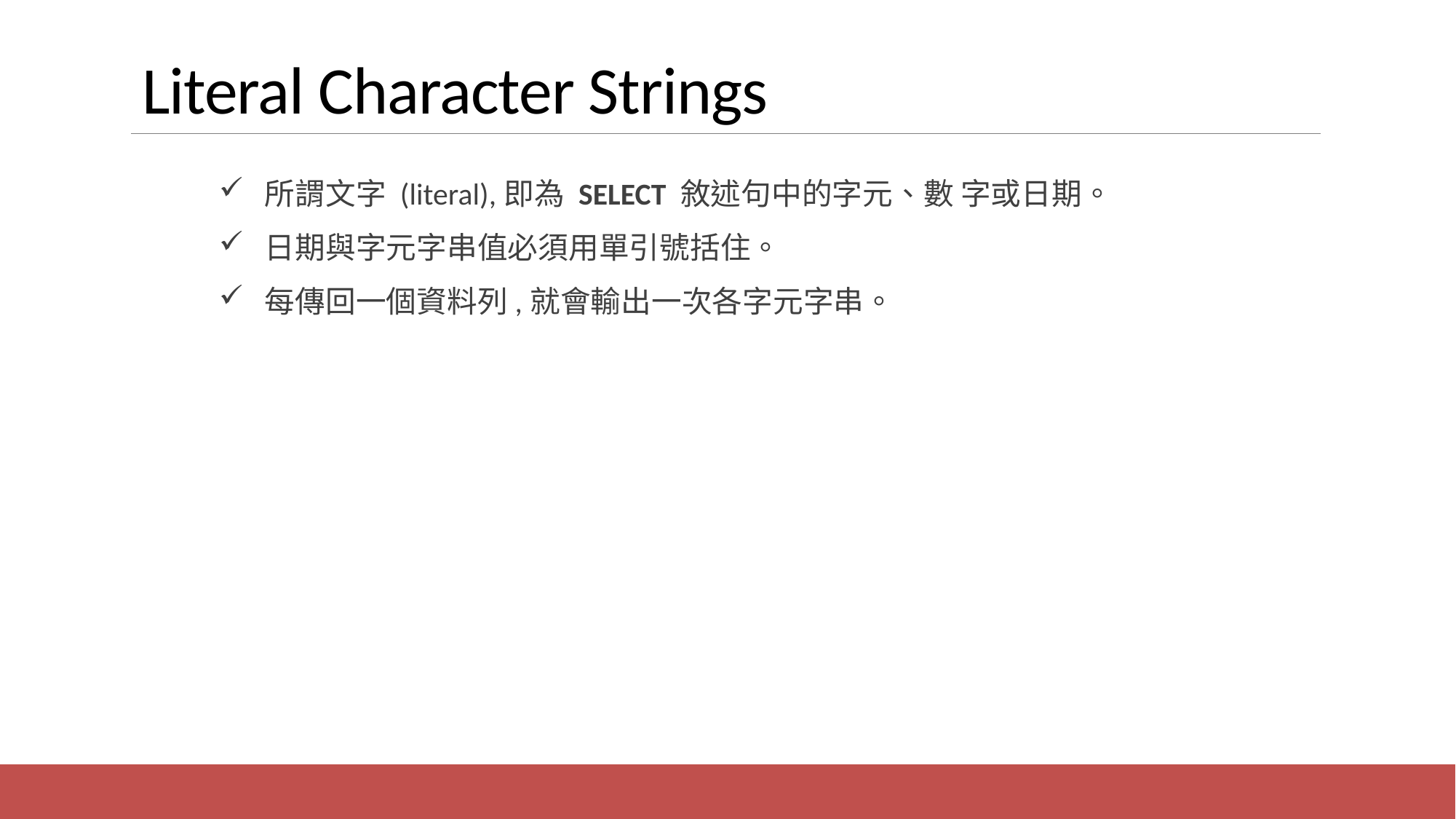

# Literal Character Strings
  所謂文字 (literal),即為 SELECT 敘述句中的字元、數 字或日期。
  日期與字元字串值必須用單引號括住。
  每傳回一個資料列,就會輸出一次各字元字串。